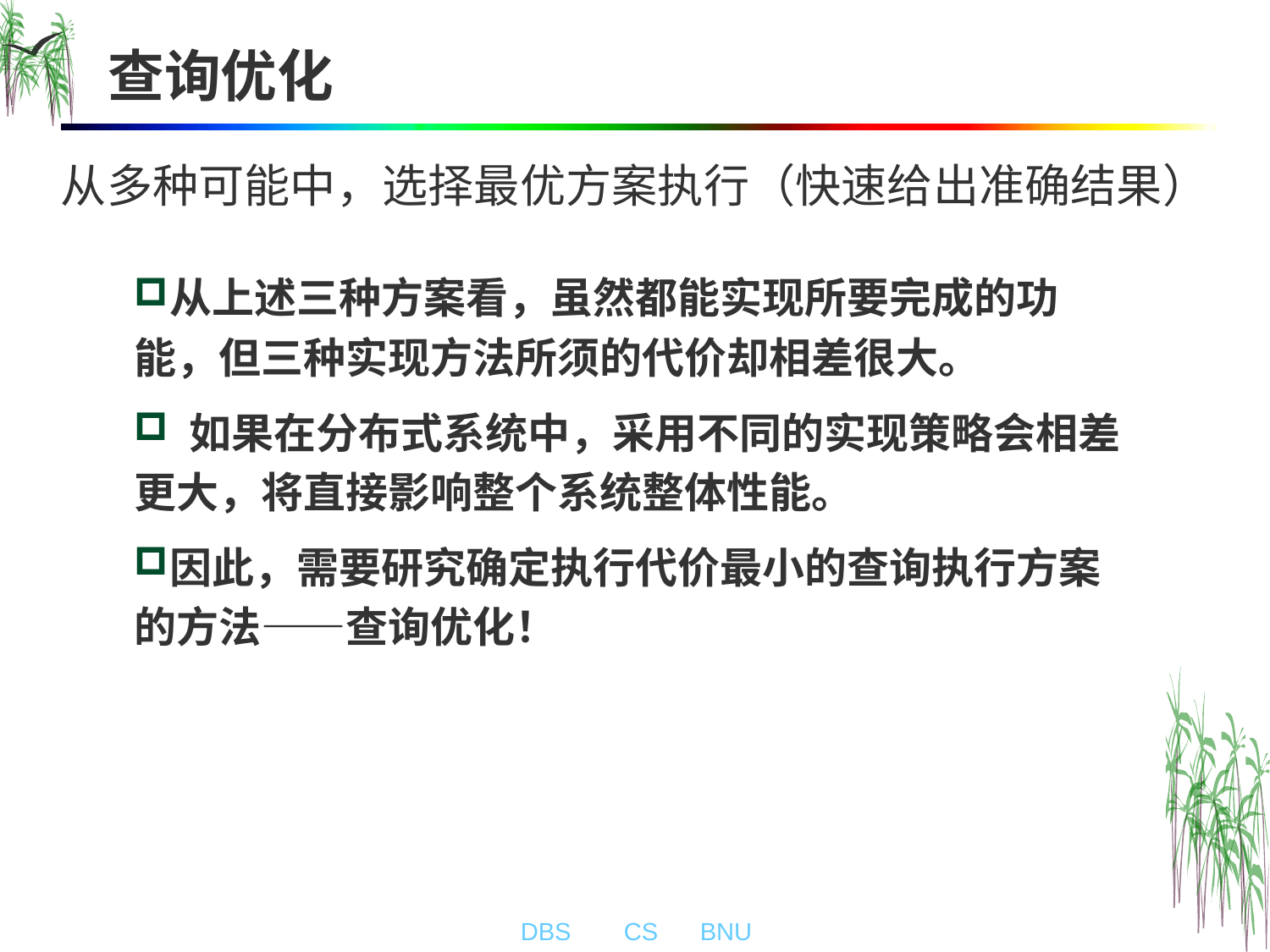

# 查询优化
从多种可能中，选择最优方案执行（快速给出准确结果）
从上述三种方案看，虽然都能实现所要完成的功能，但三种实现方法所须的代价却相差很大。
 如果在分布式系统中，采用不同的实现策略会相差更大，将直接影响整个系统整体性能。
因此，需要研究确定执行代价最小的查询执行方案的方法——查询优化！